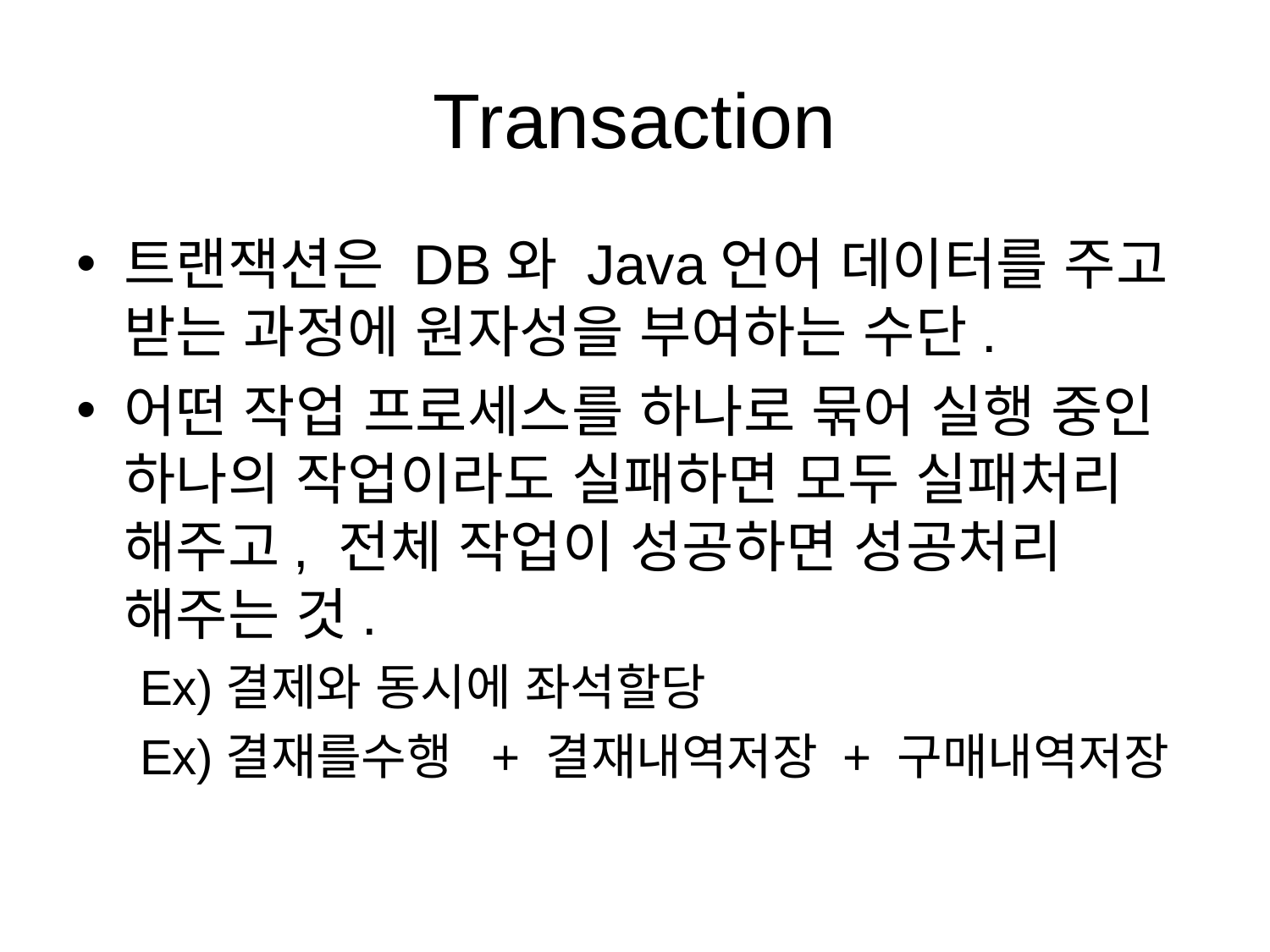

# Transaction
트랜잭션은 DB와 Java언어 데이터를 주고 받는 과정에 원자성을 부여하는 수단.
어떤 작업 프로세스를 하나로 묶어 실행 중인 하나의 작업이라도 실패하면 모두 실패처리 해주고, 전체 작업이 성공하면 성공처리 해주는 것.
Ex)결제와 동시에 좌석할당
Ex)결재를수행  + 결재내역저장 + 구매내역저장